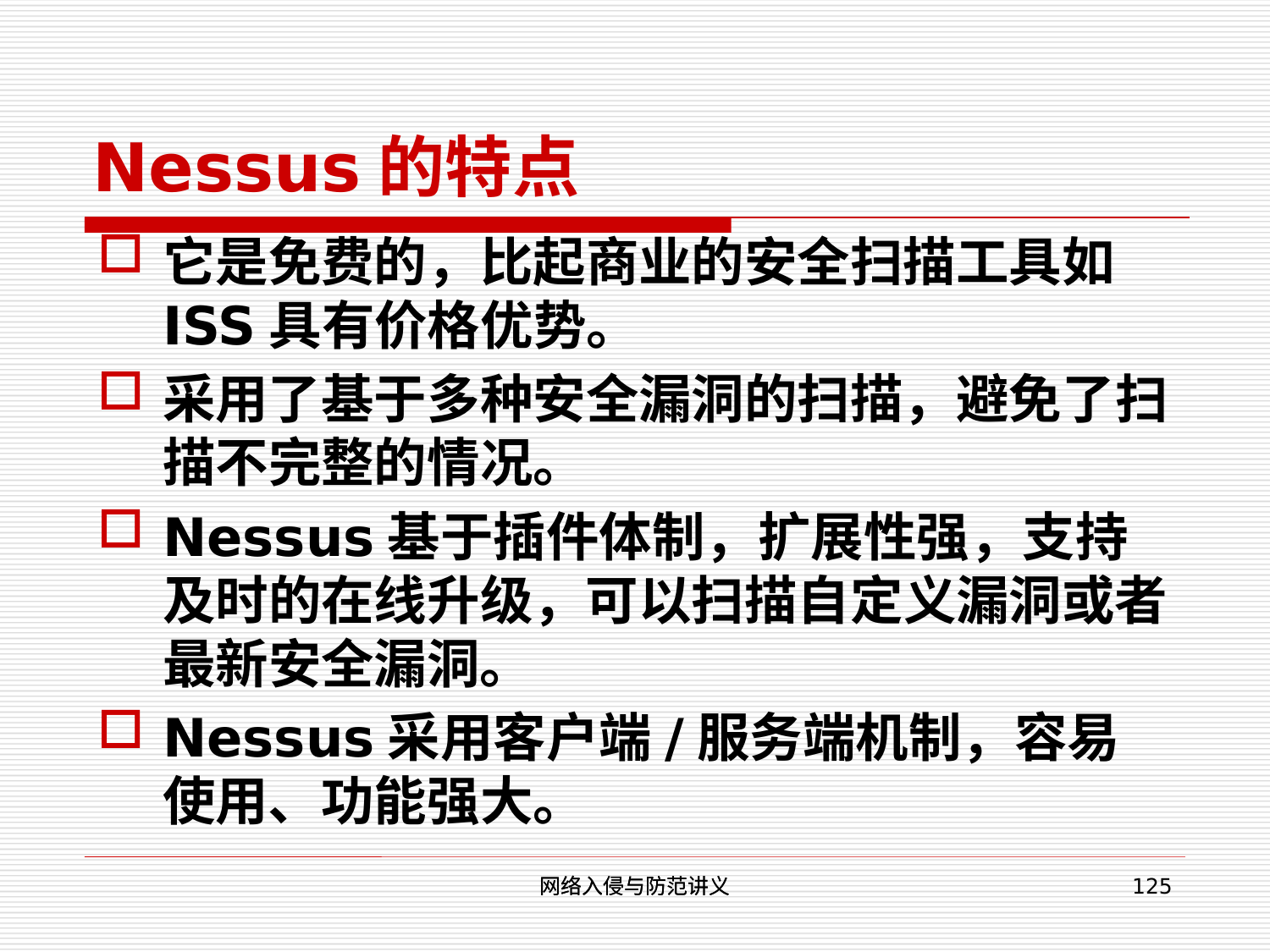

# Nessus的特点
它是免费的，比起商业的安全扫描工具如ISS具有价格优势。
采用了基于多种安全漏洞的扫描，避免了扫描不完整的情况。
Nessus基于插件体制，扩展性强，支持及时的在线升级，可以扫描自定义漏洞或者最新安全漏洞。
Nessus采用客户端/服务端机制，容易使用、功能强大。

网络入侵与防范讲义
网络入侵与防范讲义
125
125